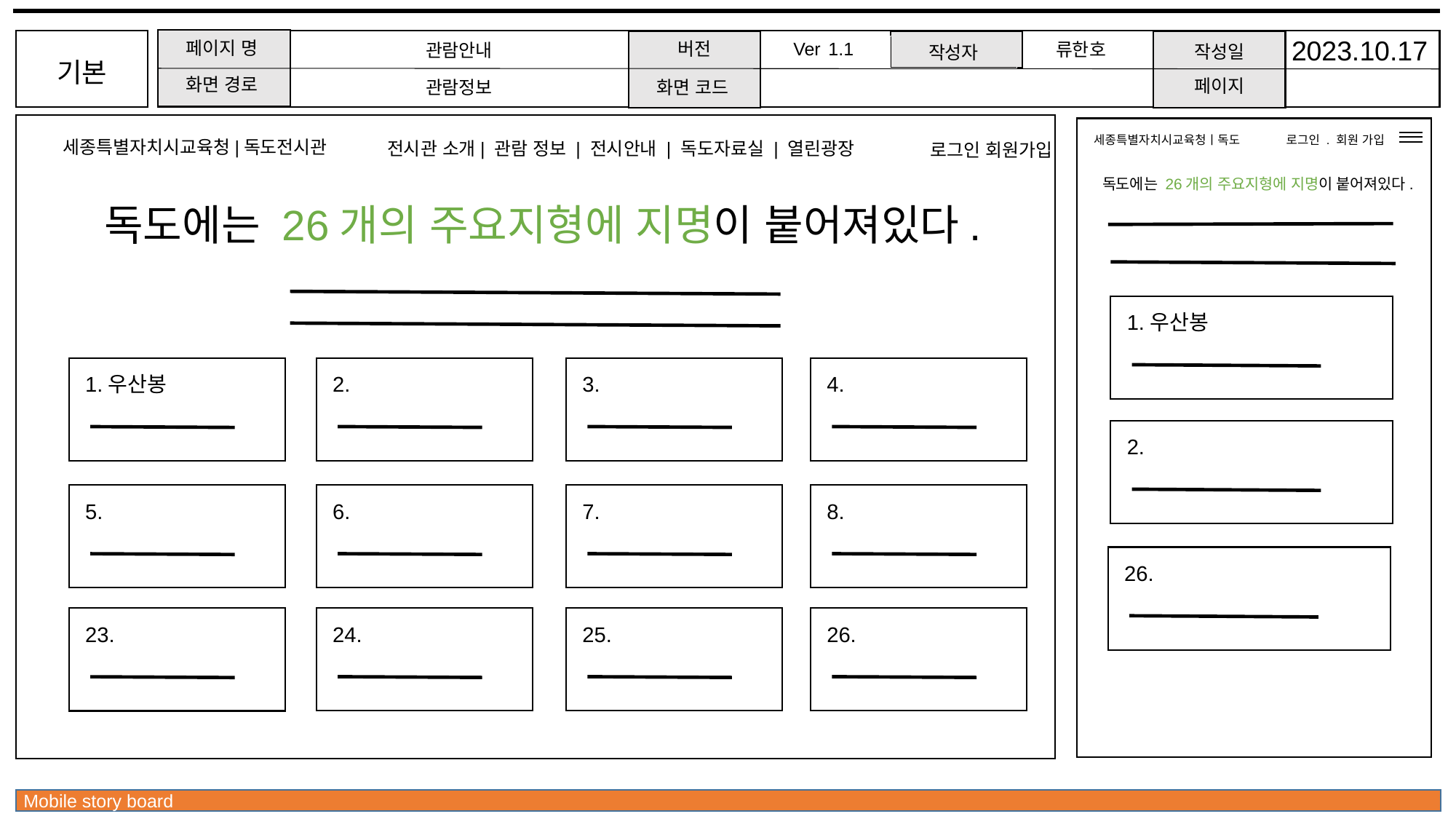

Ver 1.1
2023.10.17

페이지 명

버전
류한호
관람안내
작성일
작성자
기본
화면 경로
페이지
관람정보
화면 코드

로그인 . 회원 가입
세종특별자치시교육청ㅣ독도
세종특별자치시교육청|독도전시관
전시관 소개| 관람 정보 | 전시안내 | 독도자료실 | 열린광장
로그인 회원가입
독도에는 26개의 주요지형에 지명이 붙어져있다.
독도에는 26개의 주요지형에 지명이 붙어져있다.

1.우산봉

2.
3.
4.
1.우산봉

2.

6.
7.
8.
5.

26.

24.
25.
26.
23.
Mobile story board